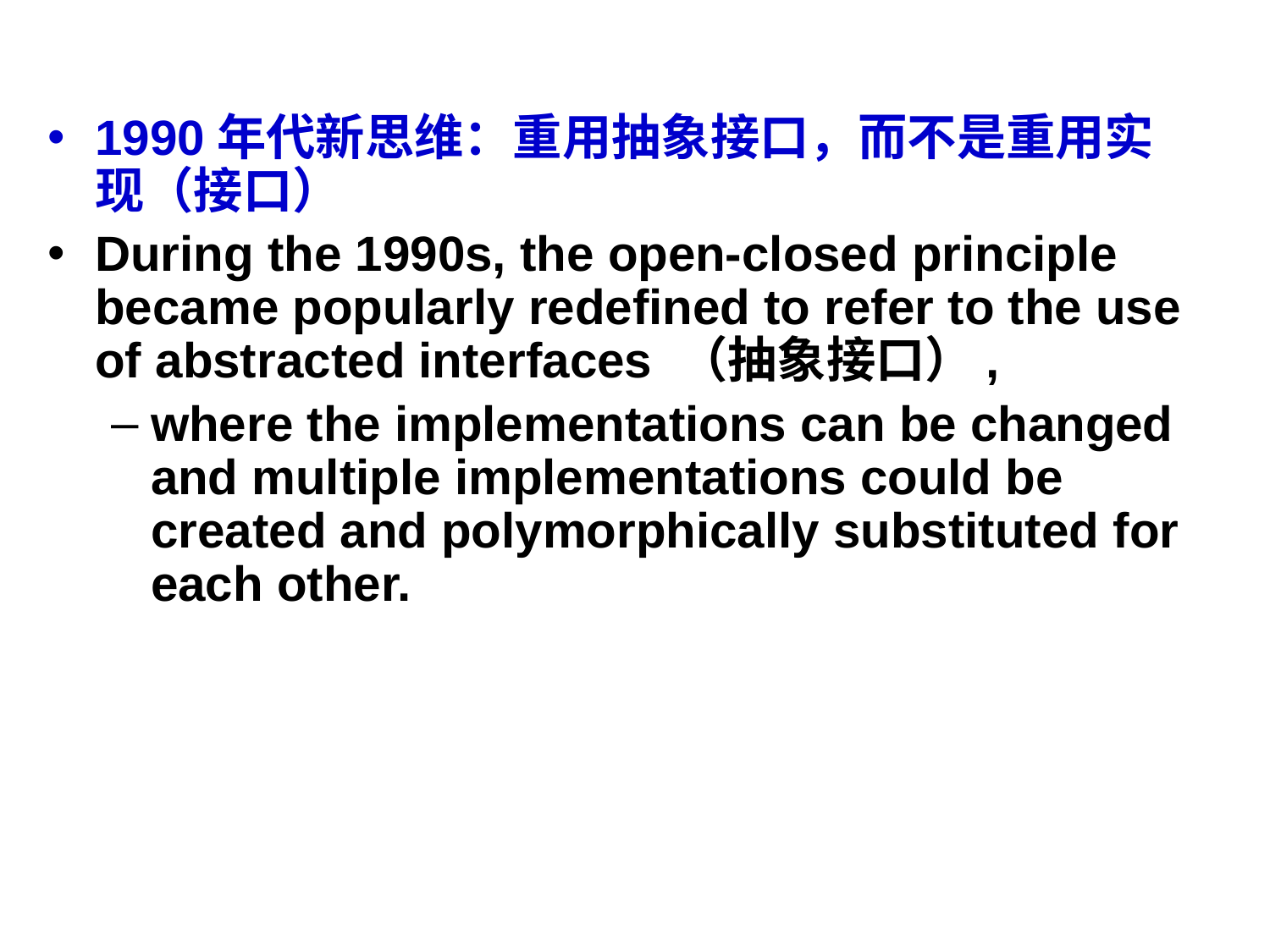

1990年代新思维：重用抽象接口，而不是重用实现（接口）
During the 1990s, the open-closed principle became popularly redefined to refer to the use of abstracted interfaces （抽象接口）,
where the implementations can be changed and multiple implementations could be created and polymorphically substituted for each other.